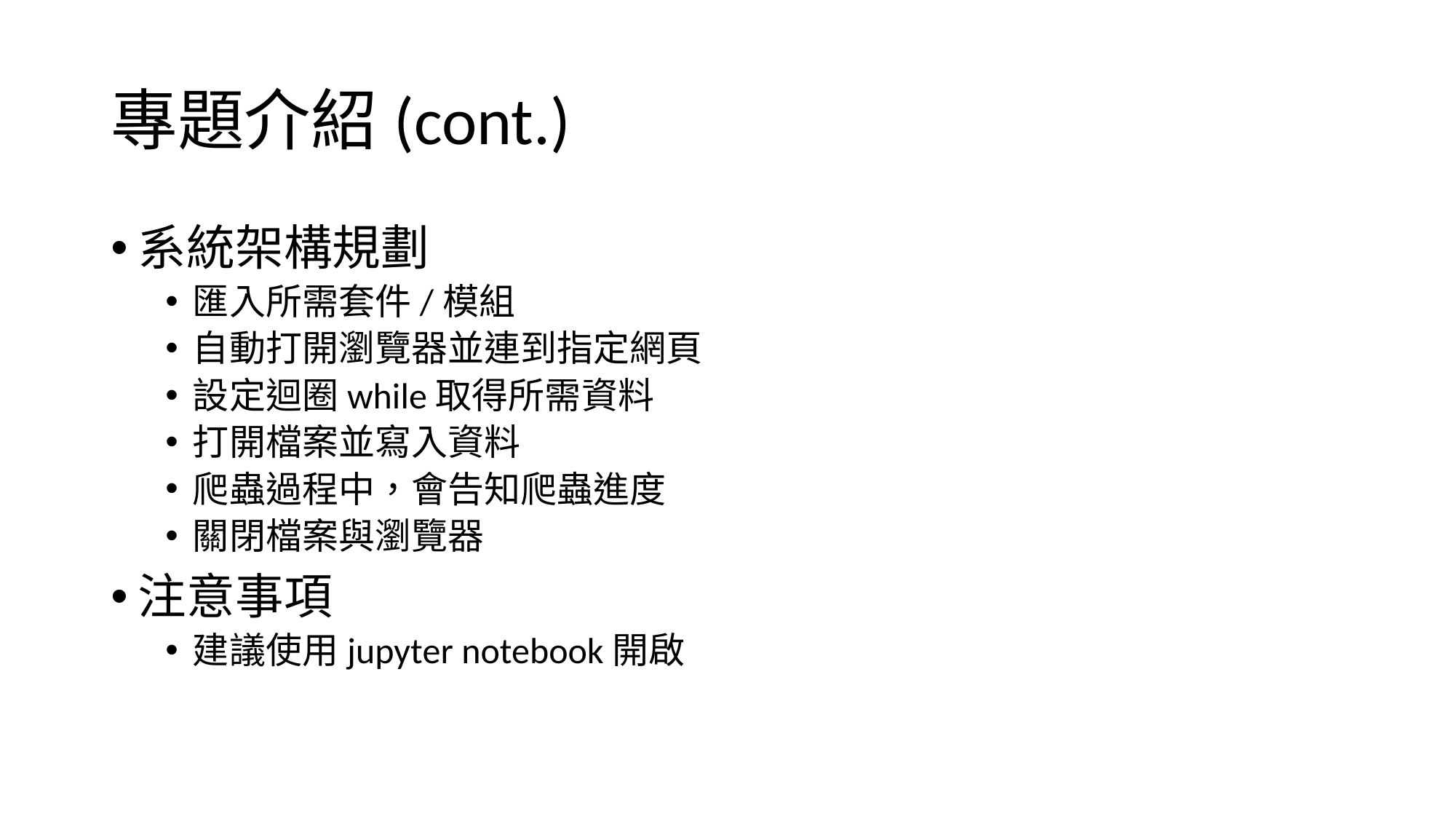

# 專題介紹(cont.)
系統架構規劃
匯入所需套件/模組
自動打開瀏覽器並連到指定網頁
設定迴圈while取得所需資料
打開檔案並寫入資料
爬蟲過程中，會告知爬蟲進度
關閉檔案與瀏覽器
注意事項
建議使用jupyter notebook開啟